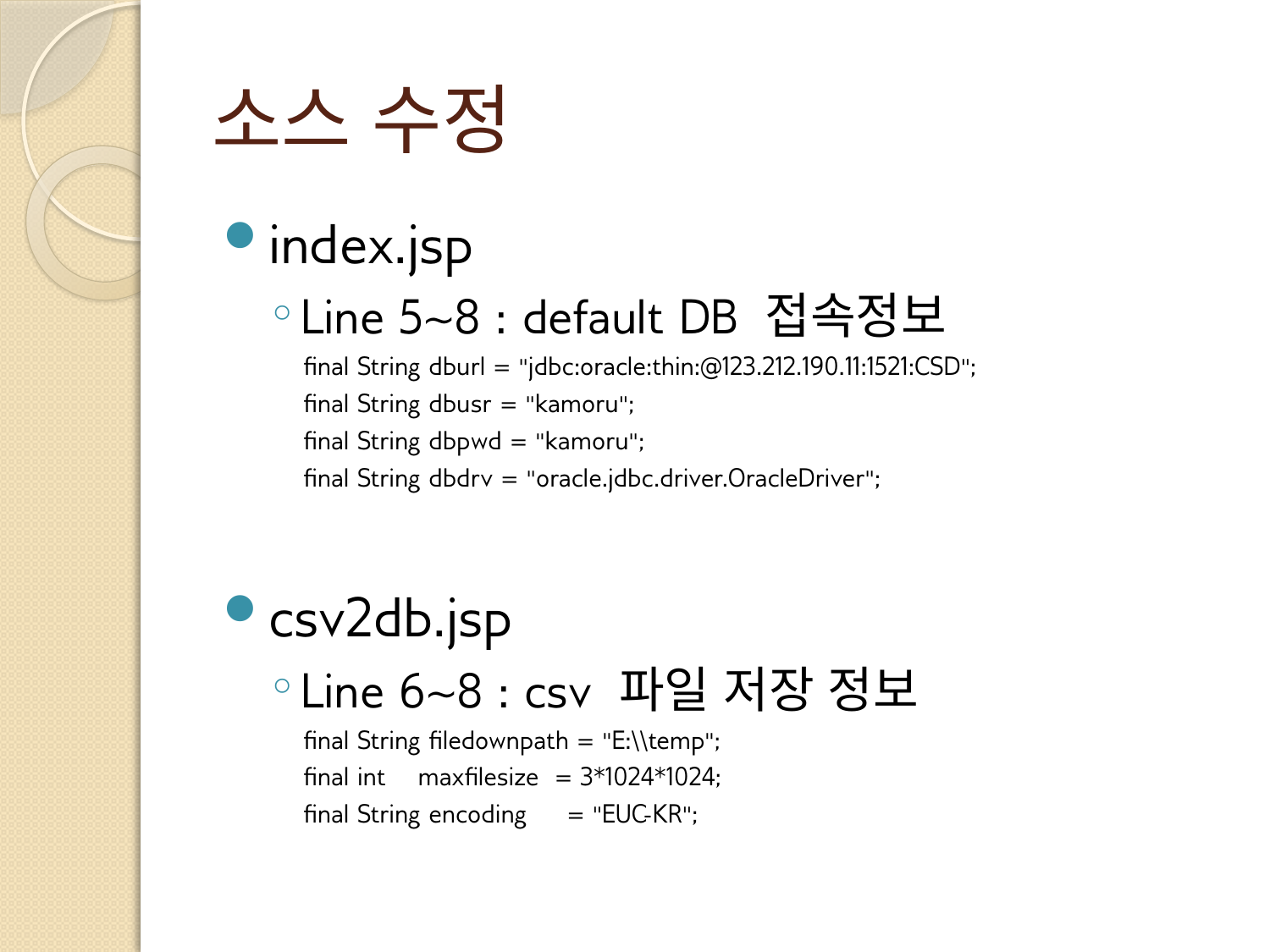

# 소스 수정
index.jsp
Line 5~8 : default DB 접속정보
final String dburl = "jdbc:oracle:thin:@123.212.190.11:1521:CSD";
final String dbusr = "kamoru";
final String dbpwd = "kamoru";
final String dbdrv = "oracle.jdbc.driver.OracleDriver";

csv2db.jsp
Line 6~8 : csv 파일 저장 정보
final String filedownpath = "E:\\temp";
final int    maxfilesize  = 3*1024*1024;
final String encoding     = "EUC-KR";